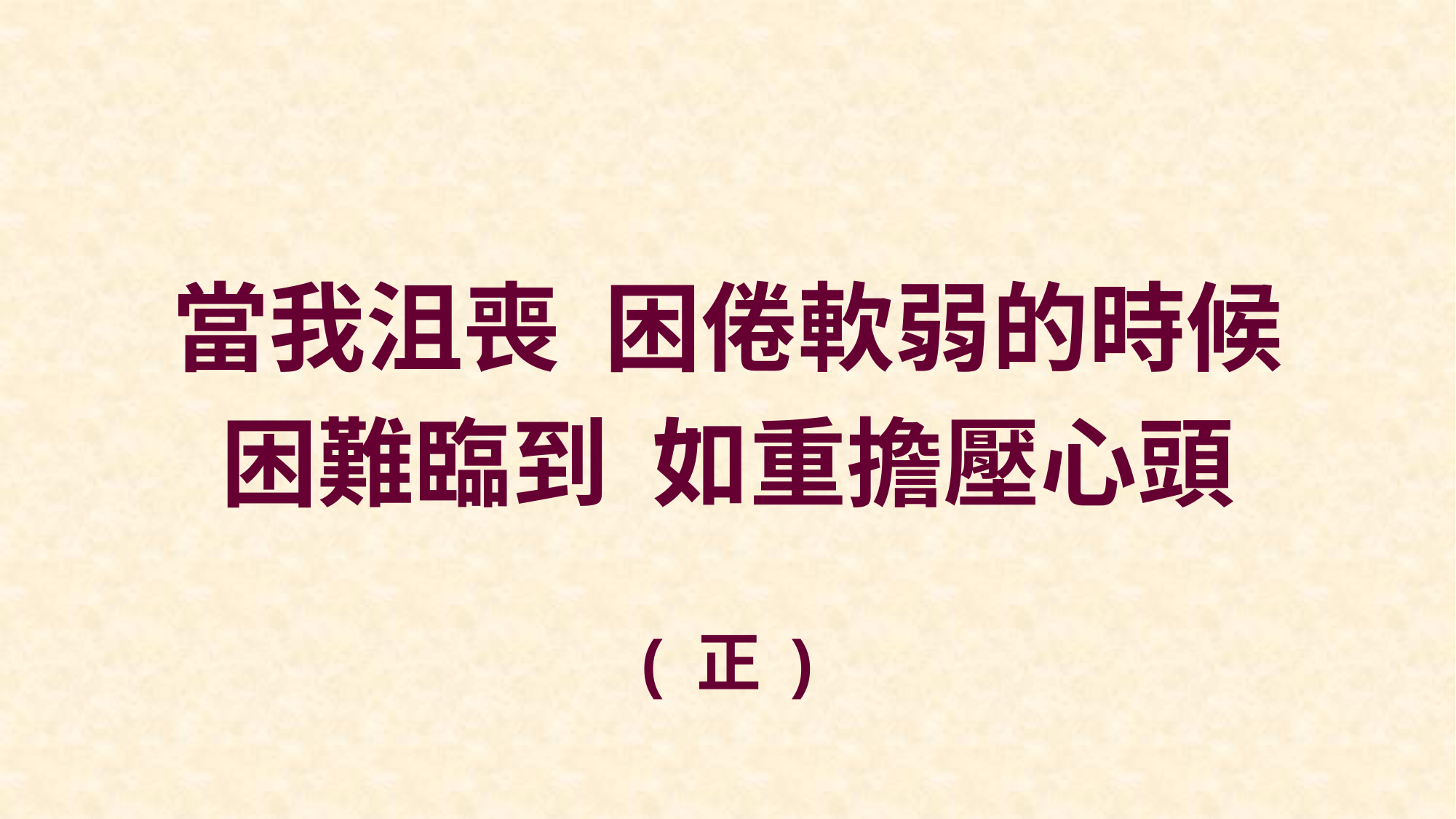

當我沮喪  困倦軟弱的時候
困難臨到  如重擔壓心頭
( 正 )